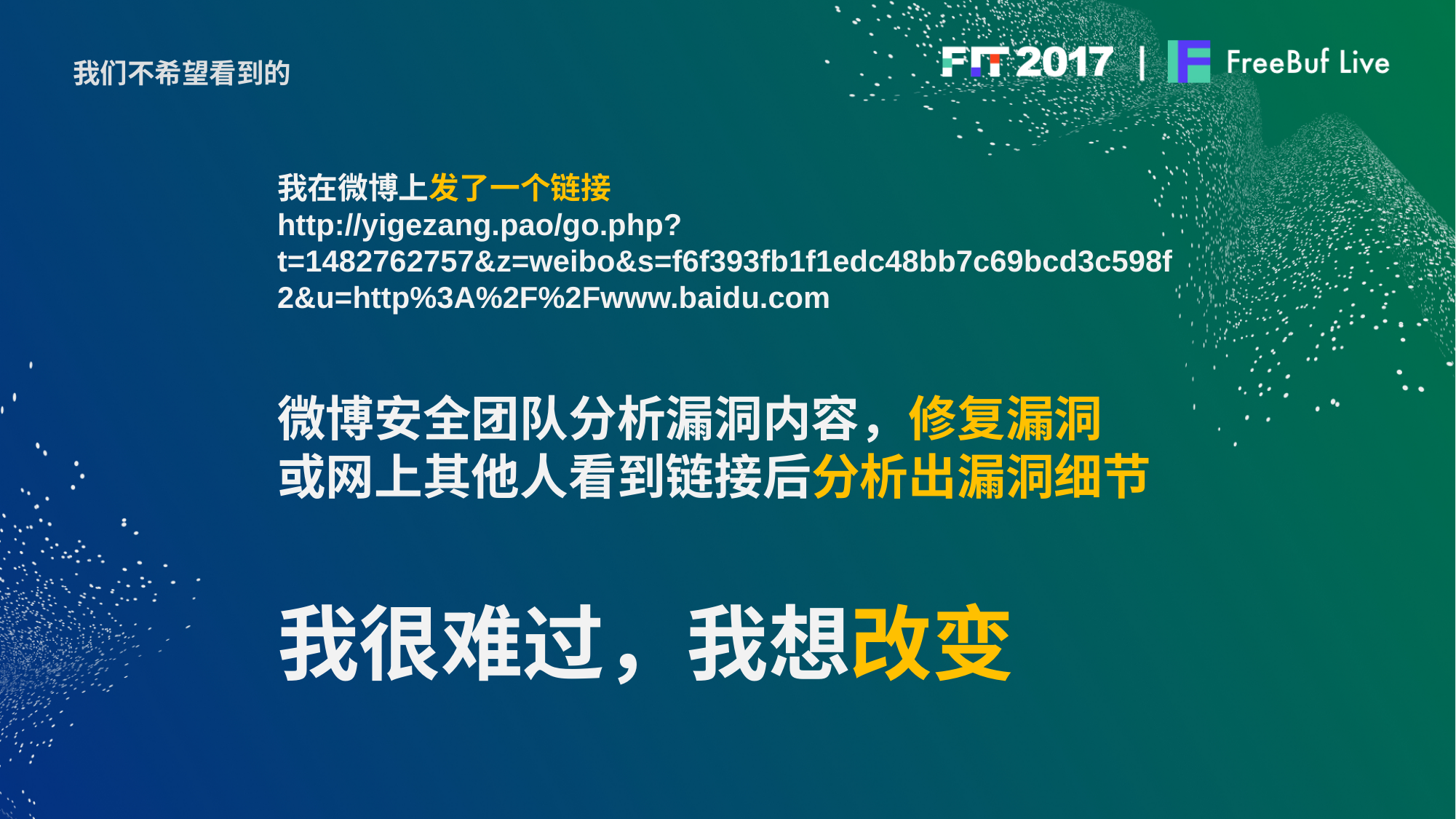

我们不希望看到的
我在微博上发了一个链接
http://yigezang.pao/go.php?t=1482762757&z=weibo&s=f6f393fb1f1edc48bb7c69bcd3c598f2&u=http%3A%2F%2Fwww.baidu.com
微博安全团队分析漏洞内容，修复漏洞
或网上其他人看到链接后分析出漏洞细节
我很难过，我想改变